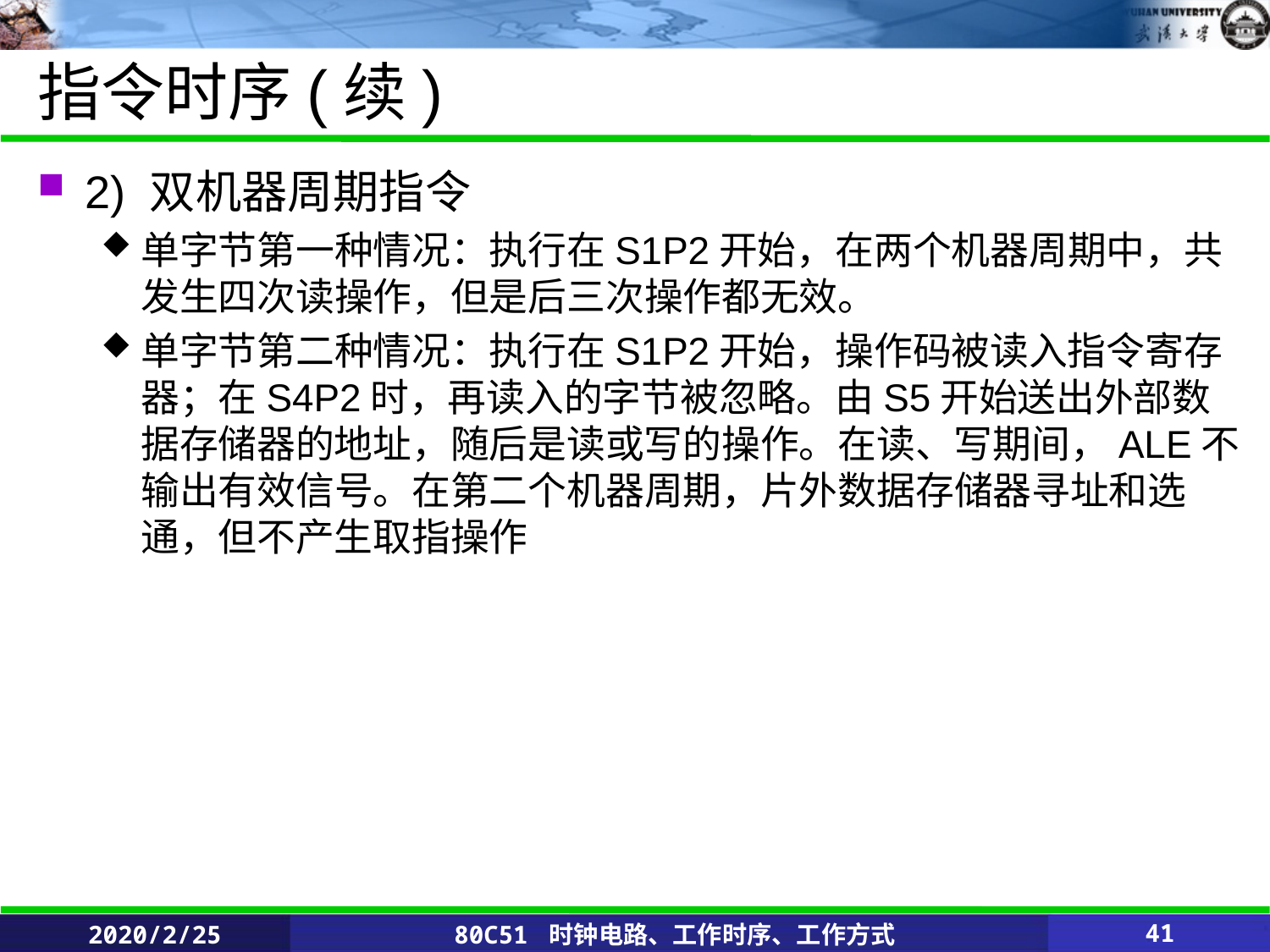

# 指令时序(续)
2) 双机器周期指令
单字节第一种情况：执行在S1P2开始，在两个机器周期中，共发生四次读操作，但是后三次操作都无效。
单字节第二种情况：执行在S1P2开始，操作码被读入指令寄存器；在S4P2时，再读入的字节被忽略。由S5开始送出外部数据存储器的地址，随后是读或写的操作。在读、写期间，ALE不输出有效信号。在第二个机器周期，片外数据存储器寻址和选通，但不产生取指操作
2020/2/25
80C51 时钟电路、工作时序、工作方式
41